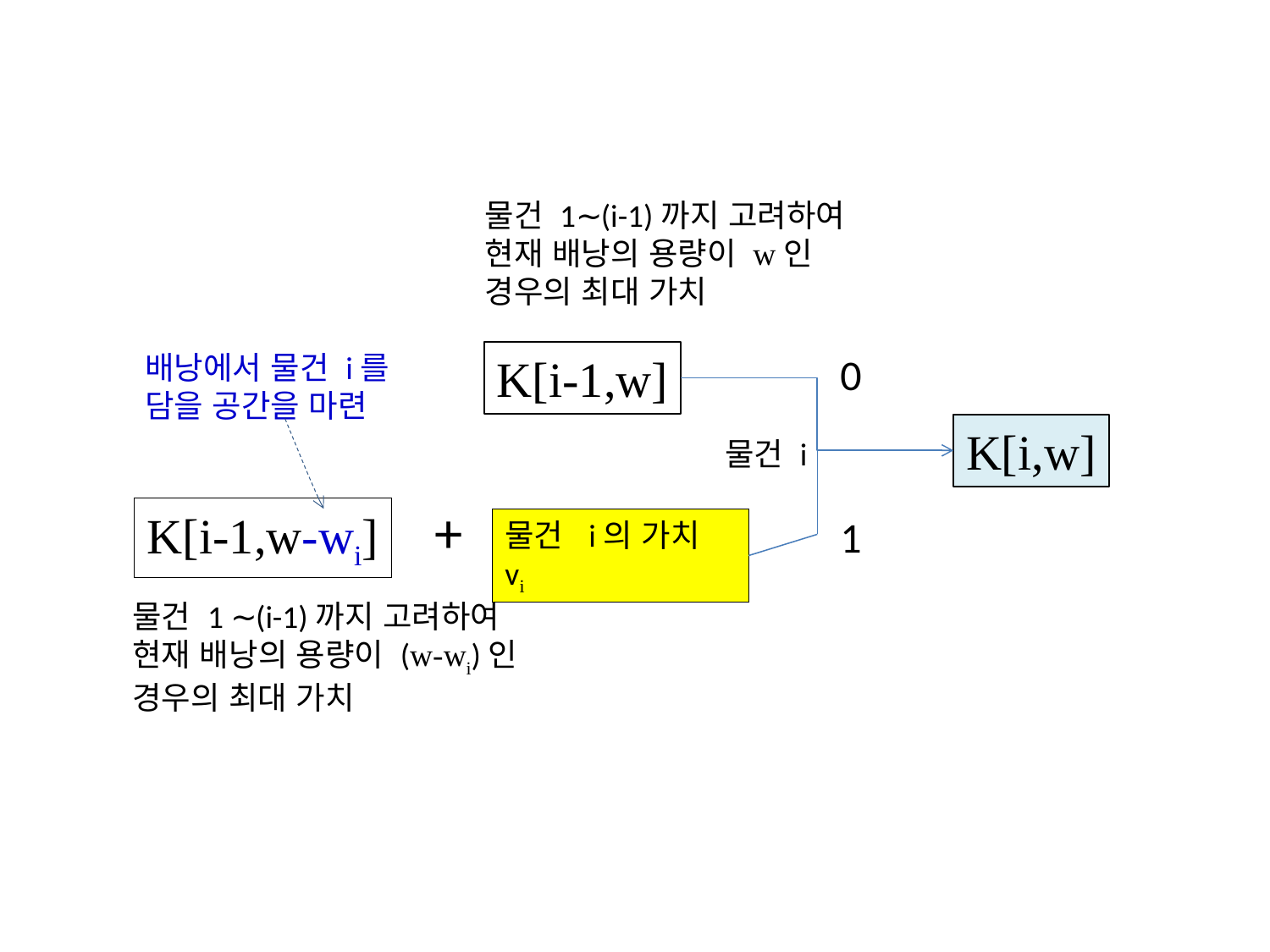

물건 1∼(i-1)까지 고려하여 현재 배낭의 용량이 w인 경우의 최대 가치
0
배낭에서 물건 i를 담을 공간을 마련
K[i-1,w]
K[i,w]

물건 i
+
K[i-1,w-wi]
1
물건  i의 가치 vi
물건 1 ∼(i-1)까지 고려하여 현재 배낭의 용량이 (w-wi)인 경우의 최대 가치